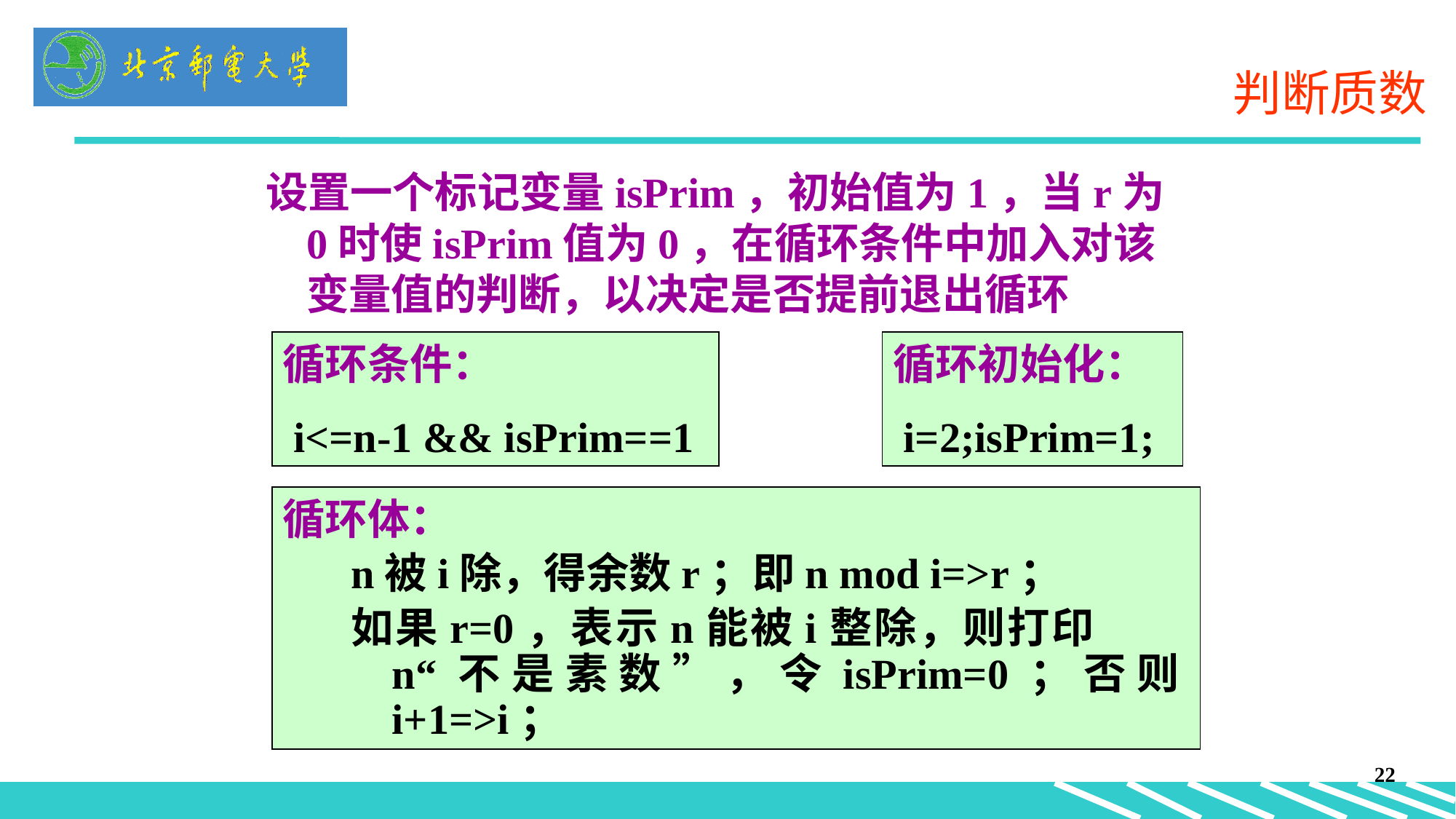

# 判断质数
设置一个标记变量isPrim，初始值为1，当r为0时使isPrim值为0，在循环条件中加入对该变量值的判断，以决定是否提前退出循环
循环条件：
 i<=n-1 && isPrim==1
循环初始化：
 i=2;isPrim=1;
循环体：
n被i除，得余数r；即n mod i=>r；
如果r=0，表示n能被i整除，则打印	n“不是素数”，令isPrim=0；否则i+1=>i；
22